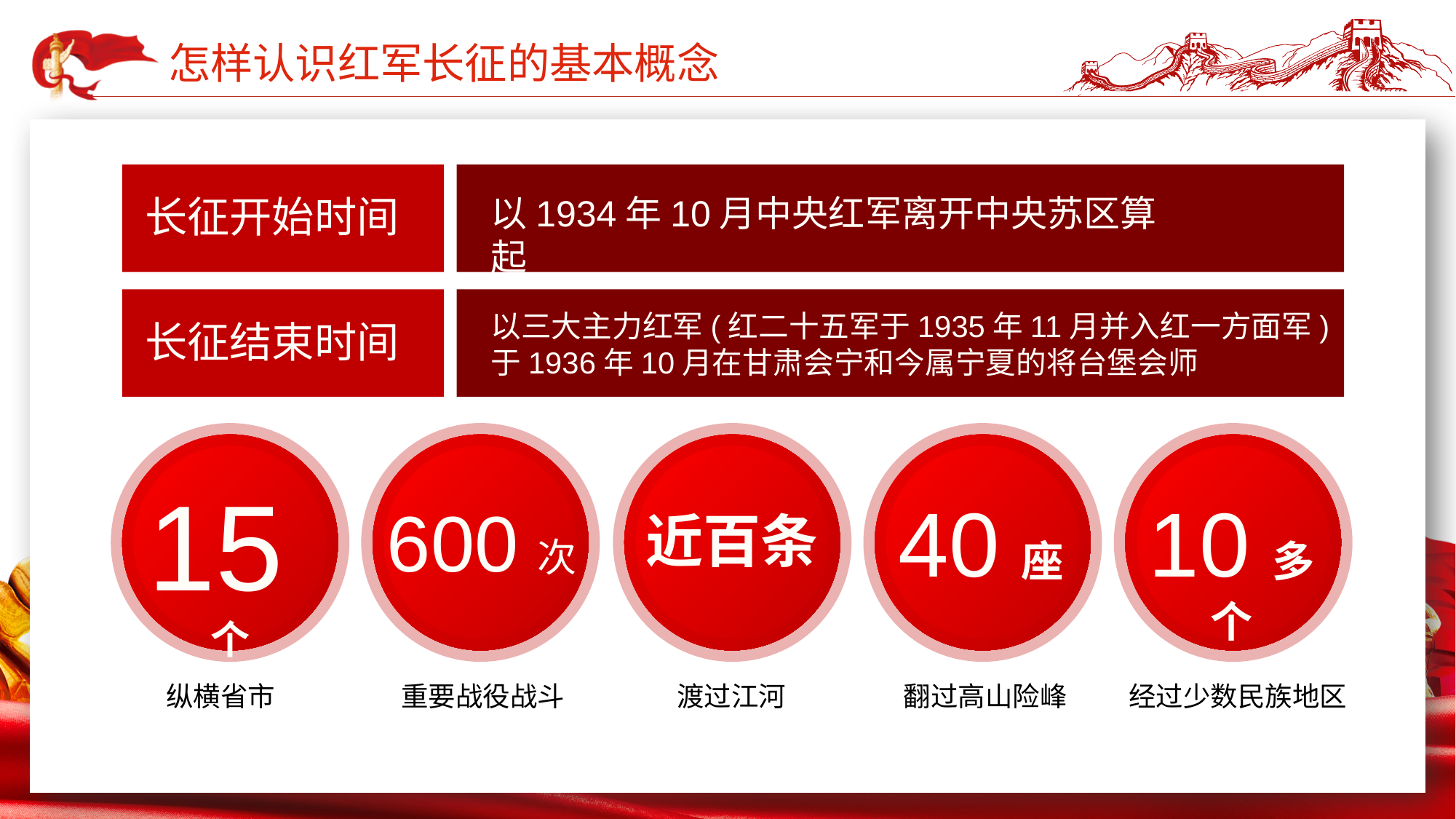

长征开始时间

以1934年10月中央红军离开中央苏区算起

长征结束时间

以三大主力红军(红二十五军于1935年11月并入红一方面军)于1936年10月在甘肃会宁和今属宁夏的将台堡会师

15个
纵横省市

600次
重要战役战斗

近百条
渡过江河

40座
翻过高山险峰

10多个
经过少数民族地区